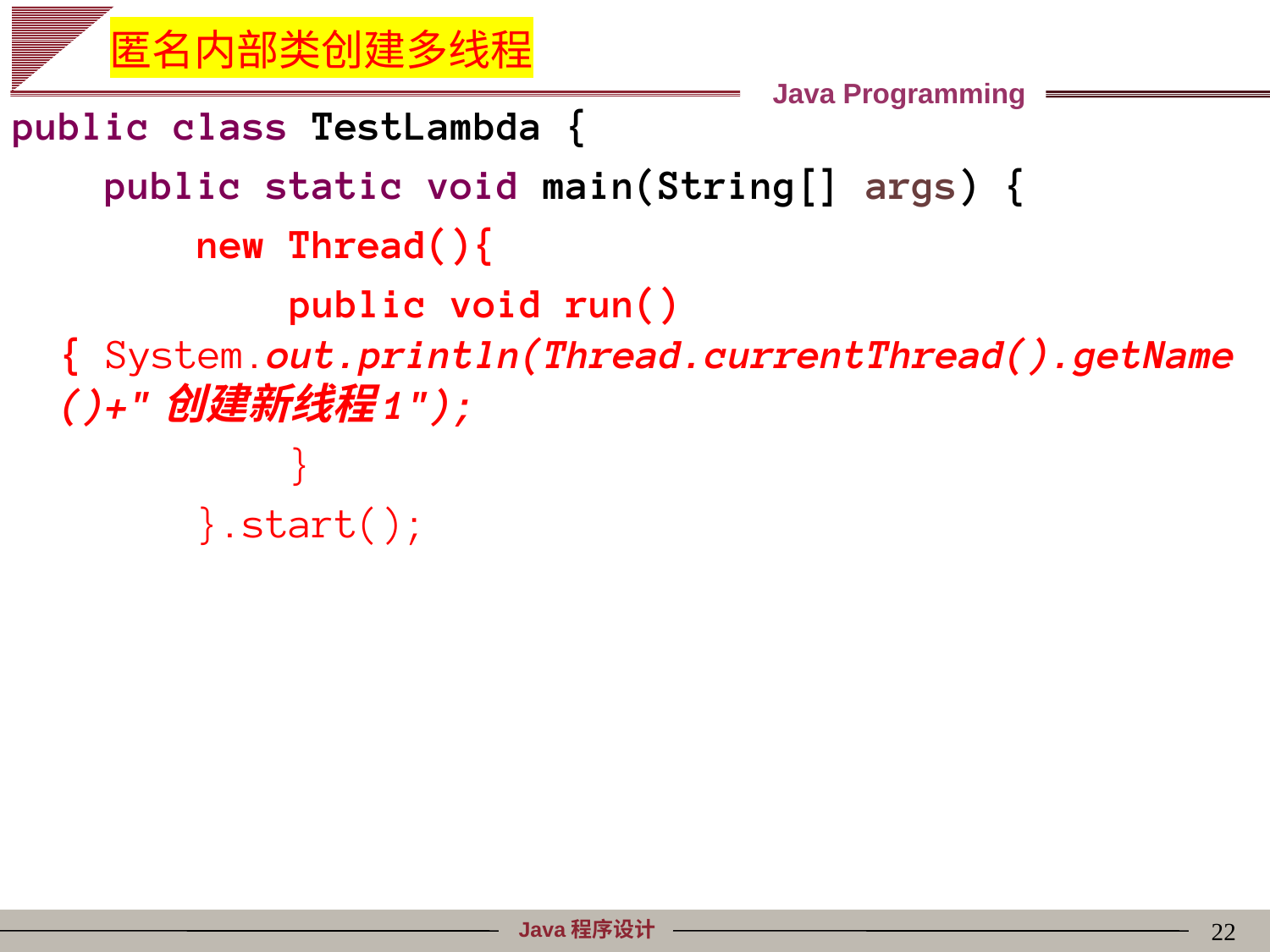

# 匿名内部类创建多线程
public class TestLambda {
    public static void main(String[] args) {
        new Thread(){
            public void run() { System.out.println(Thread.currentThread().getName()+"创建新线程1");
            }
        }.start();